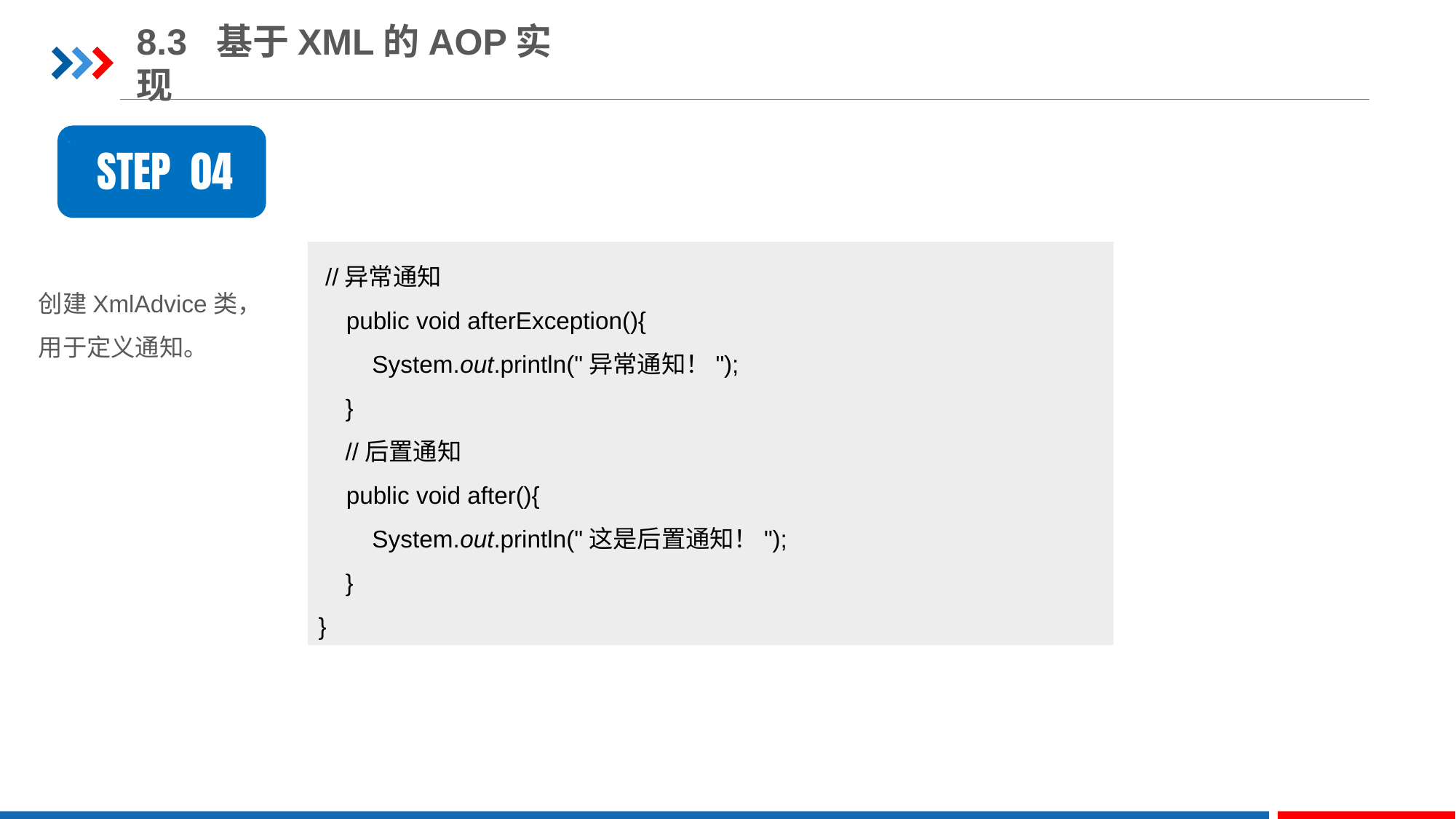

8.3  基于XML的AOP实现

STEP  04
 //异常通知
    public void afterException(){
        System.out.println("异常通知！");
    }
    //后置通知
    public void after(){
        System.out.println("这是后置通知！");
    }
}
创建XmlAdvice类，用于定义通知。